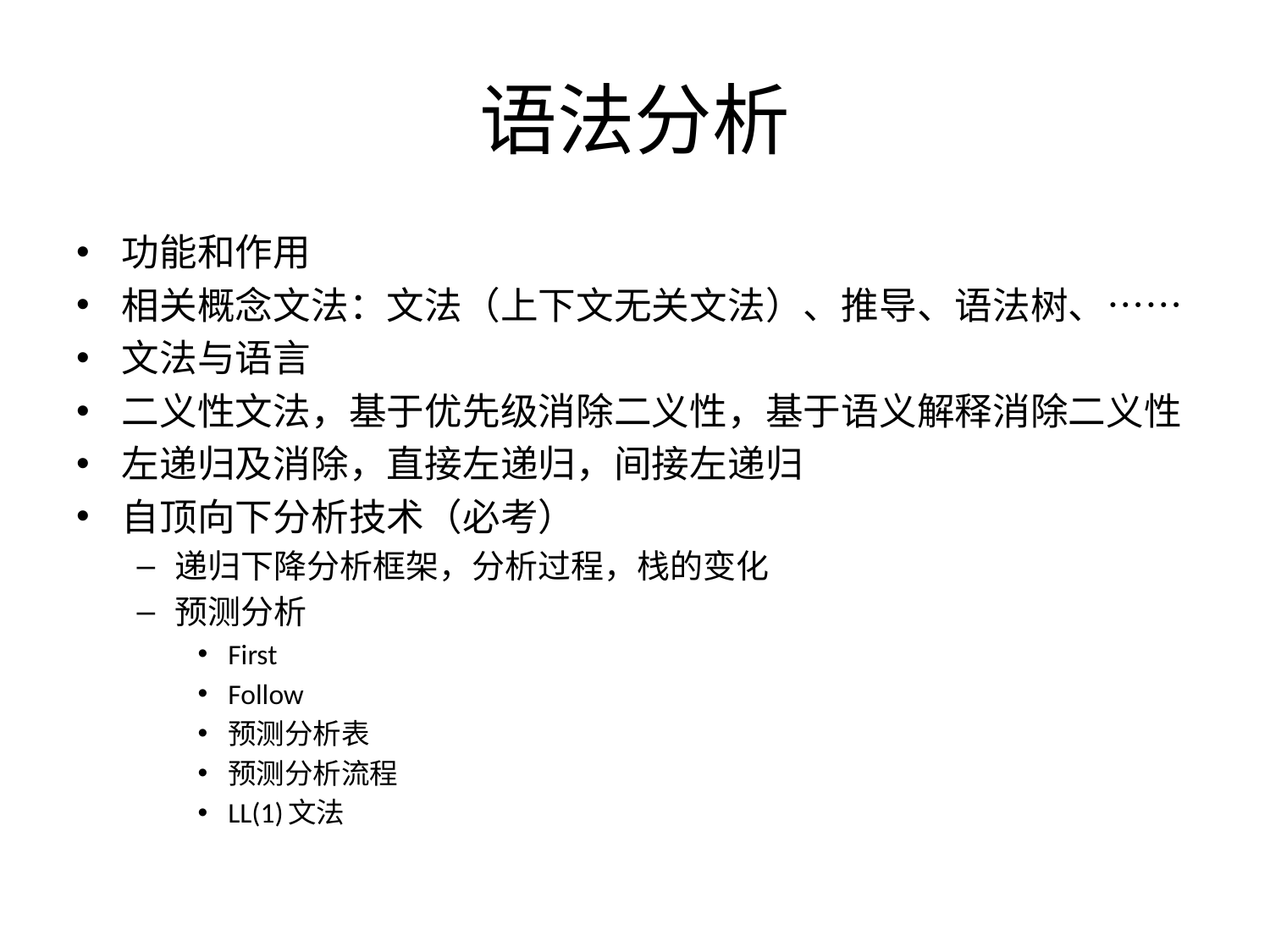

# 语法分析
功能和作用
相关概念文法：文法（上下文无关文法）、推导、语法树、……
文法与语言
二义性文法，基于优先级消除二义性，基于语义解释消除二义性
左递归及消除，直接左递归，间接左递归
自顶向下分析技术（必考）
递归下降分析框架，分析过程，栈的变化
预测分析
First
Follow
预测分析表
预测分析流程
LL(1)文法